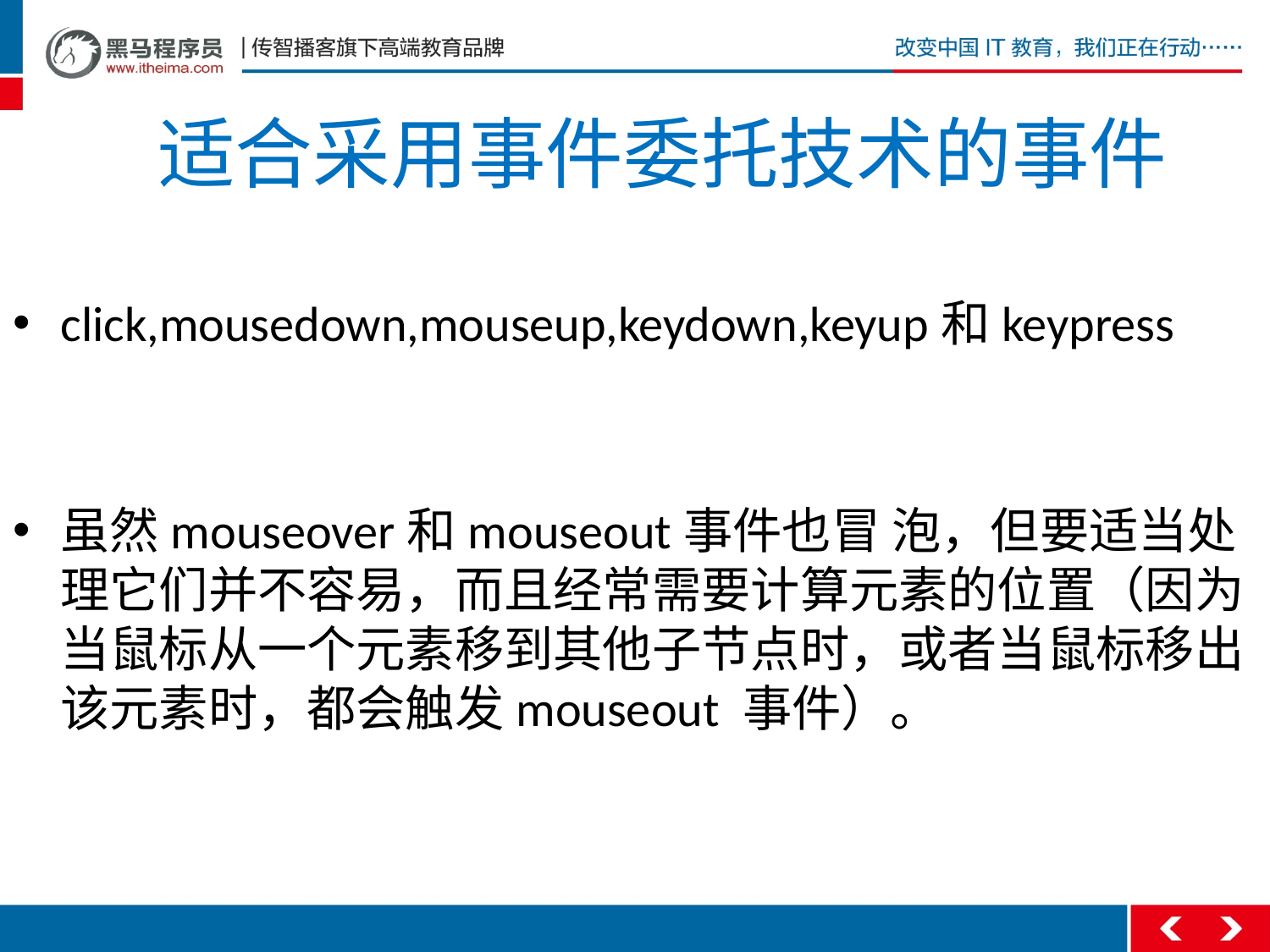

# 适合采用事件委托技术的事件
click,mousedown,mouseup,keydown,keyup和keypress

虽然mouseover和mouseout事件也冒 泡，但要适当处理它们并不容易，而且经常需要计算元素的位置（因为当鼠标从一个元素移到其他子节点时，或者当鼠标移出该元素时，都会触发mouseout 事件）。